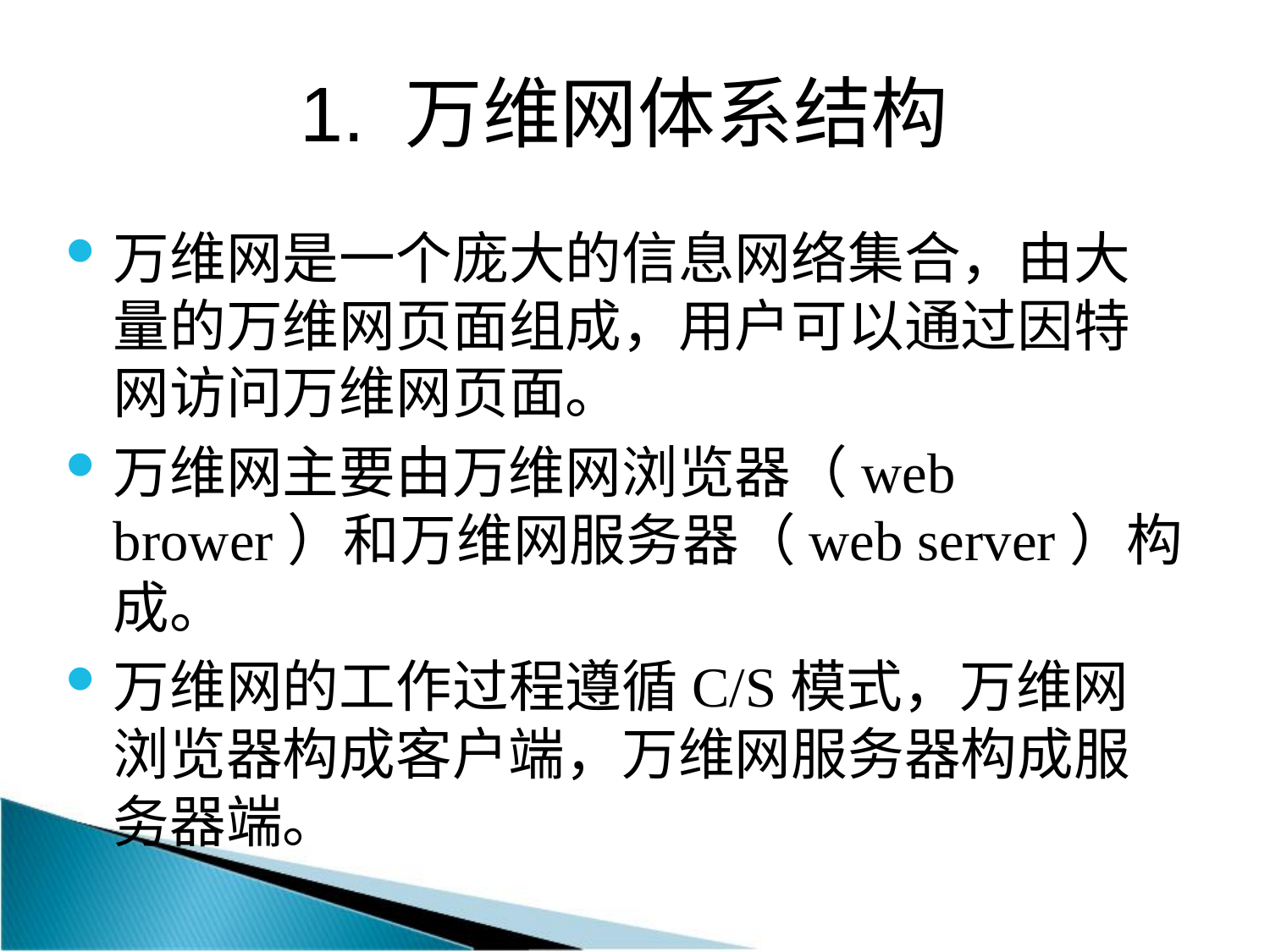

# 1. 万维网体系结构
万维网是一个庞大的信息网络集合，由大量的万维网页面组成，用户可以通过因特网访问万维网页面。
万维网主要由万维网浏览器（web brower）和万维网服务器（web server）构成。
万维网的工作过程遵循C/S模式，万维网浏览器构成客户端，万维网服务器构成服务器端。